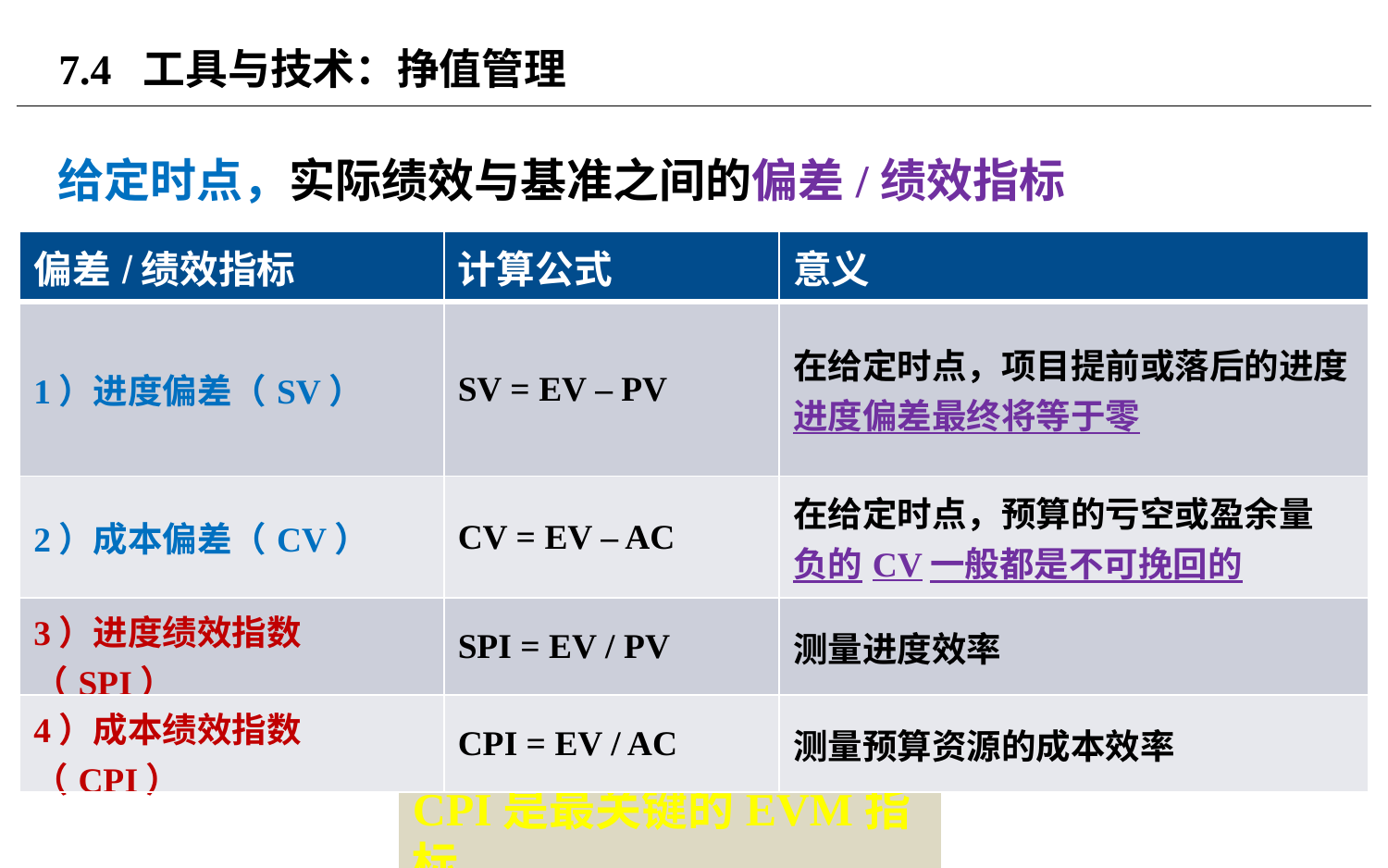

# 7.4  工具与技术：挣值管理
给定时点，实际绩效与基准之间的偏差/绩效指标

| 偏差/绩效指标 | 计算公式 | 意义 |
| --- | --- | --- |
| 1）进度偏差（SV） | SV = EV – PV | 在给定时点，项目提前或落后的进度 进度偏差最终将等于零 |
| 2）成本偏差（CV） | CV = EV – AC | 在给定时点，预算的亏空或盈余量 负的CV一般都是不可挽回的 |
| 3）进度绩效指数（SPI） | SPI = EV / PV | 测量进度效率 |
| 4）成本绩效指数（CPI） | CPI = EV / AC | 测量预算资源的成本效率 |
CPI是最关键的EVM指标